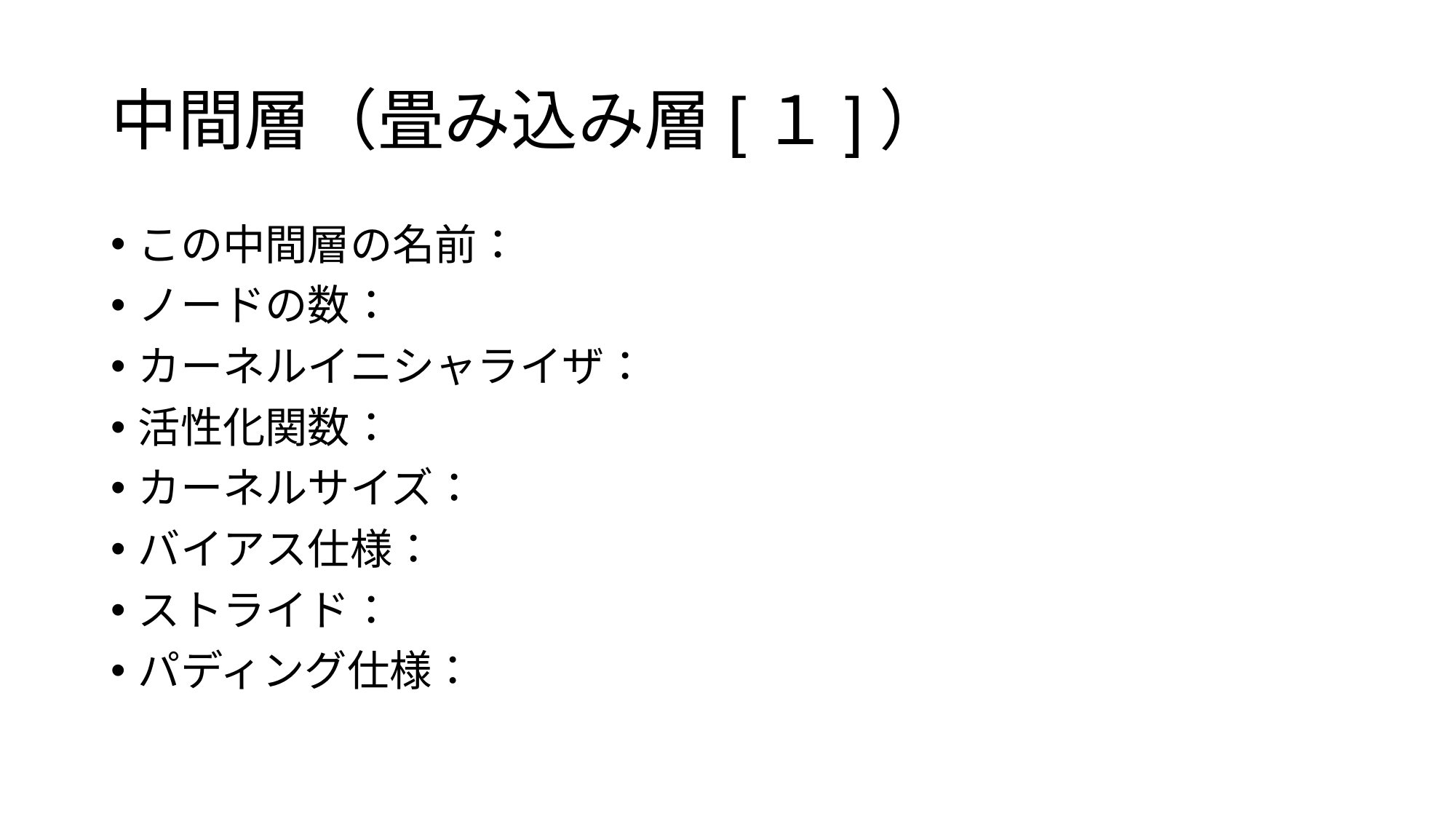

# 中間層（畳み込み層[１]）
この中間層の名前：
ノードの数：
カーネルイニシャライザ：
活性化関数：
カーネルサイズ：
バイアス仕様：
ストライド：
パディング仕様：